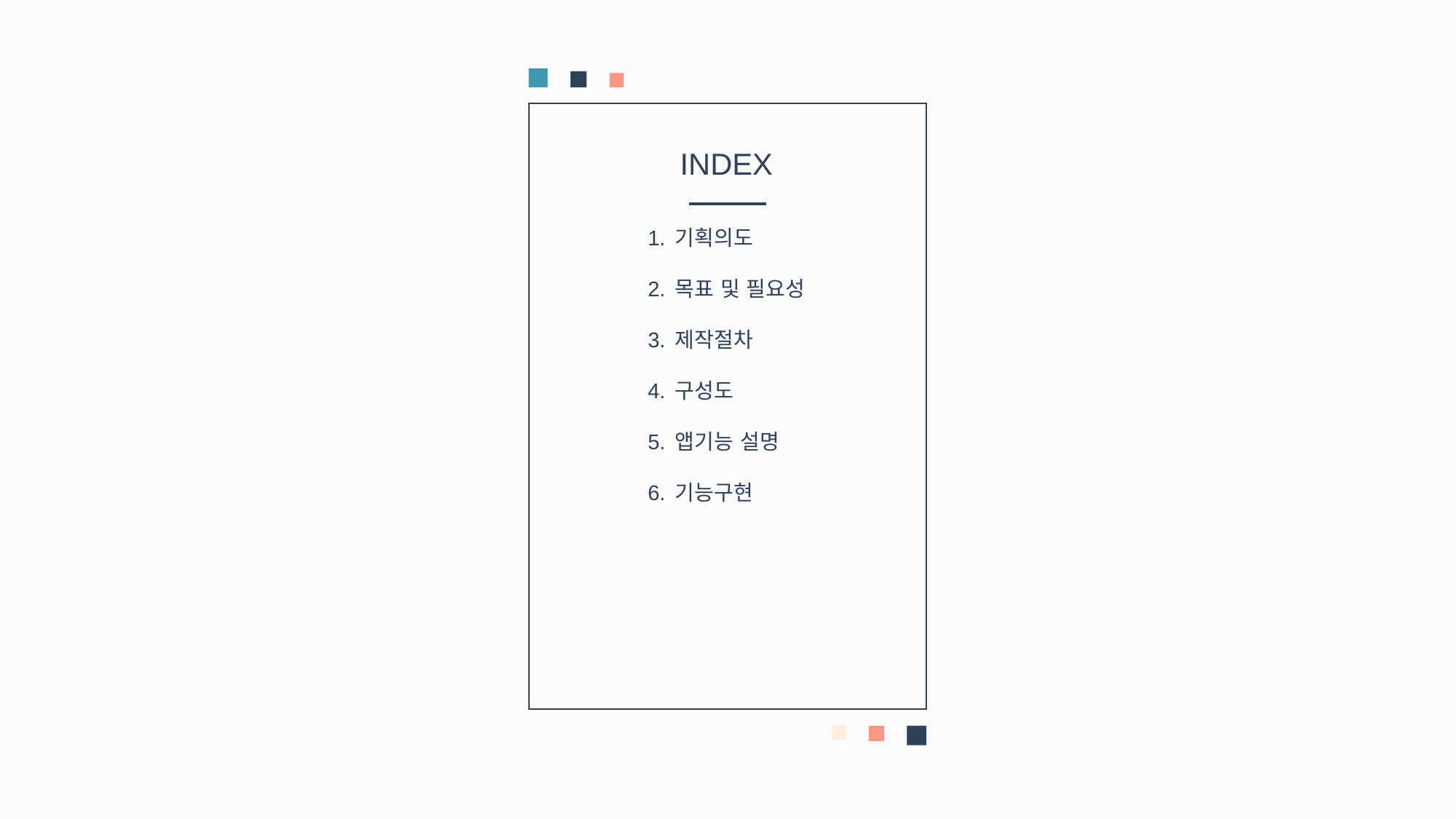

INDEX
기획의도

목표 및 필요성

제작절차

구성도

앱기능 설명

기능구현